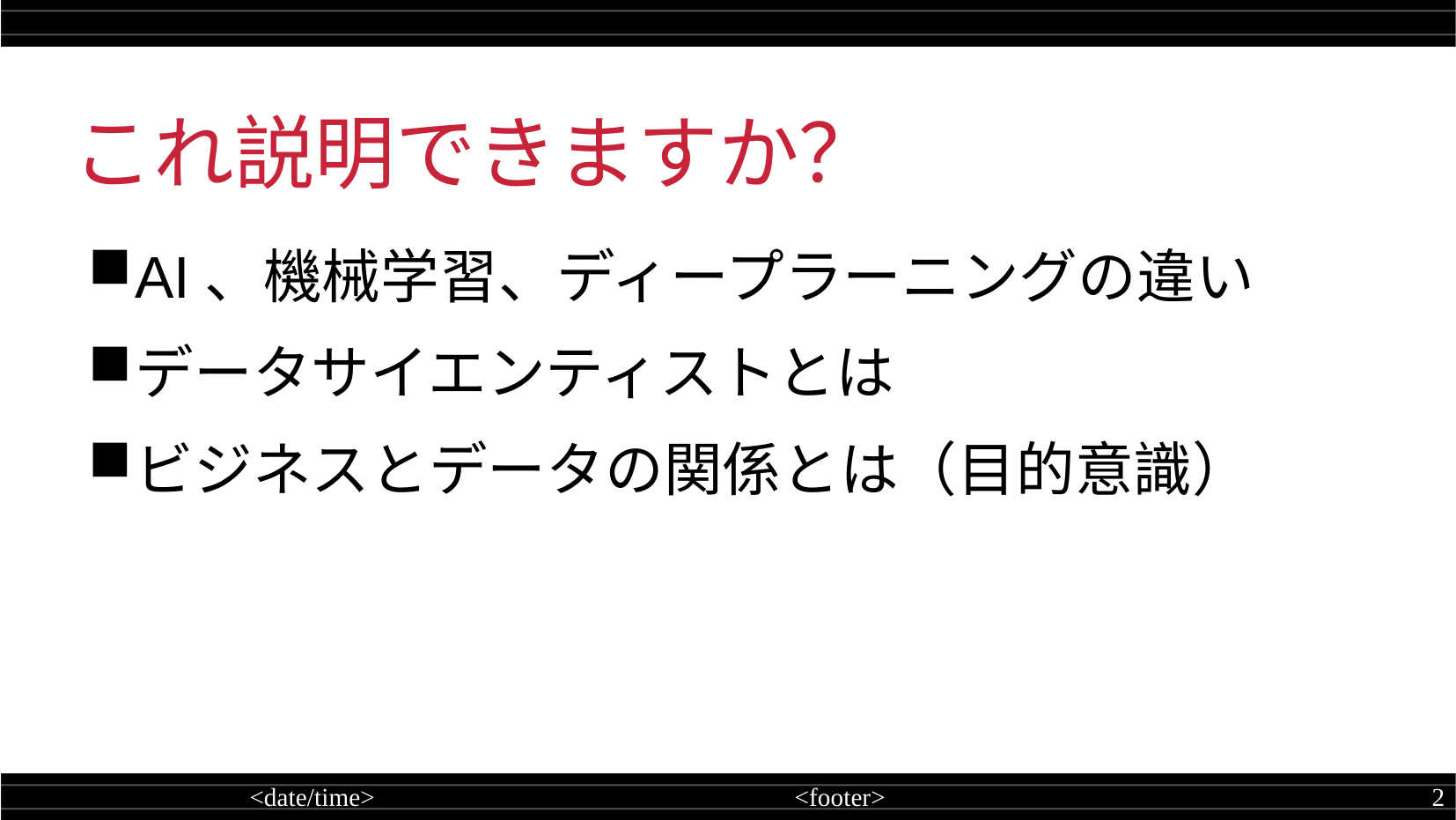

これ説明できますか？
AI、機械学習、ディープラーニングの違い
データサイエンティストとは
ビジネスとデータの関係とは（目的意識）